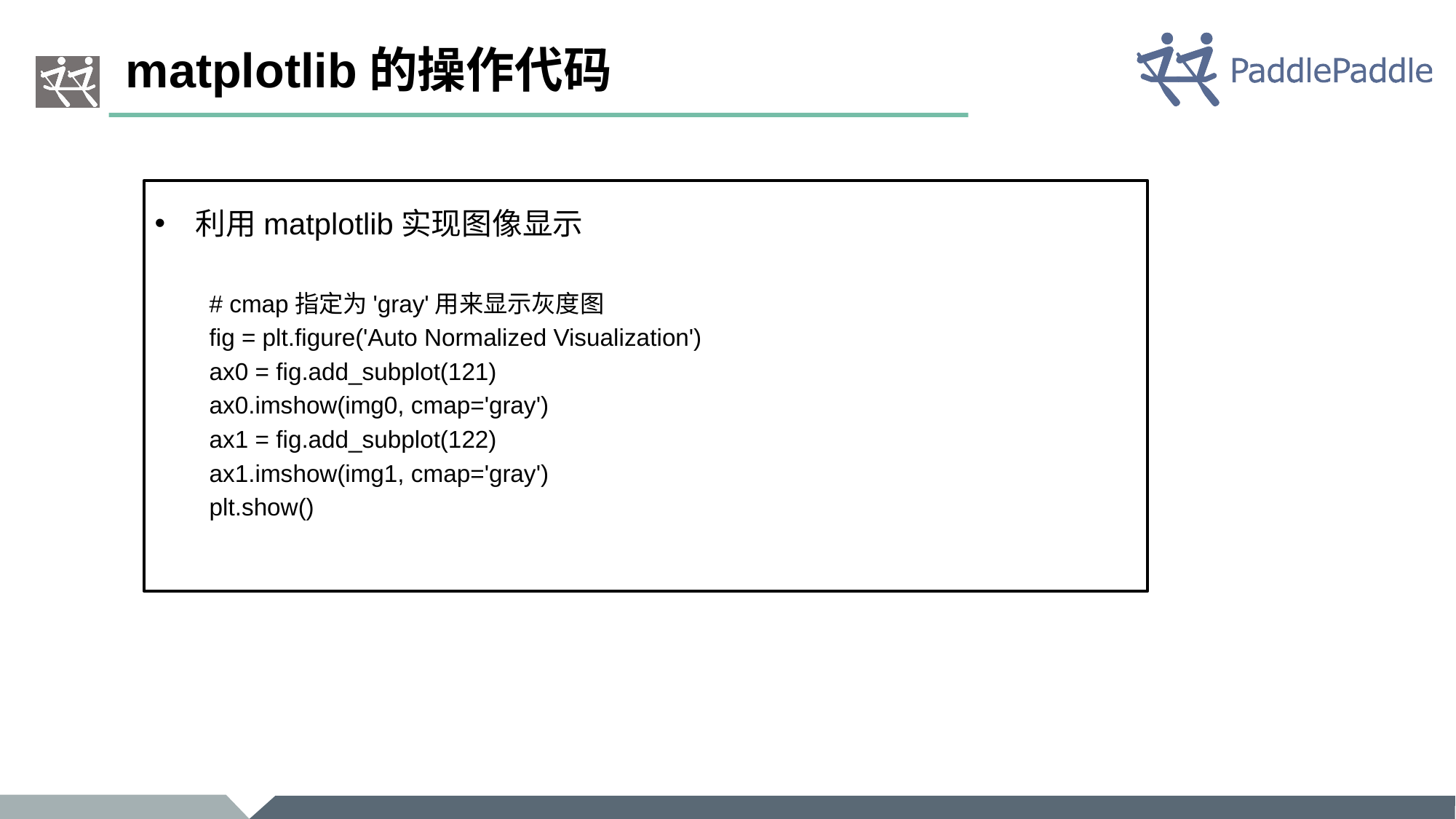

# matplotlib的操作代码
利用matplotlib实现图像显示

# cmap指定为'gray'用来显示灰度图
fig = plt.figure('Auto Normalized Visualization')
ax0 = fig.add_subplot(121)
ax0.imshow(img0, cmap='gray')
ax1 = fig.add_subplot(122)
ax1.imshow(img1, cmap='gray')
plt.show()